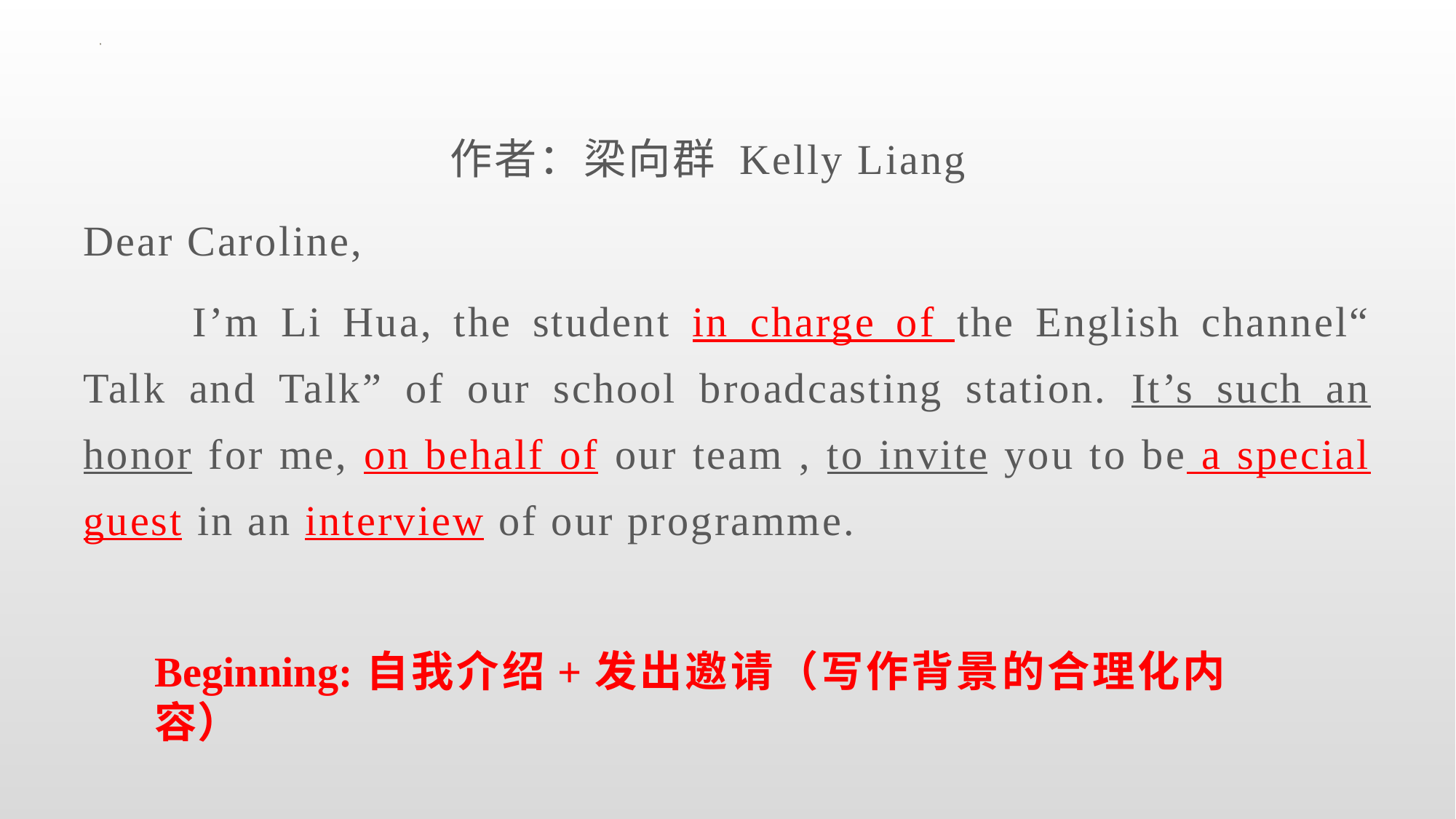

作者：梁向群 Kelly Liang
Dear Caroline,
	I’m Li Hua, the student in charge of the English channel“ Talk and Talk” of our school broadcasting station. It’s such an honor for me, on behalf of our team , to invite you to be a special guest in an interview of our programme.

Beginning:自我介绍+发出邀请（写作背景的合理化内容）